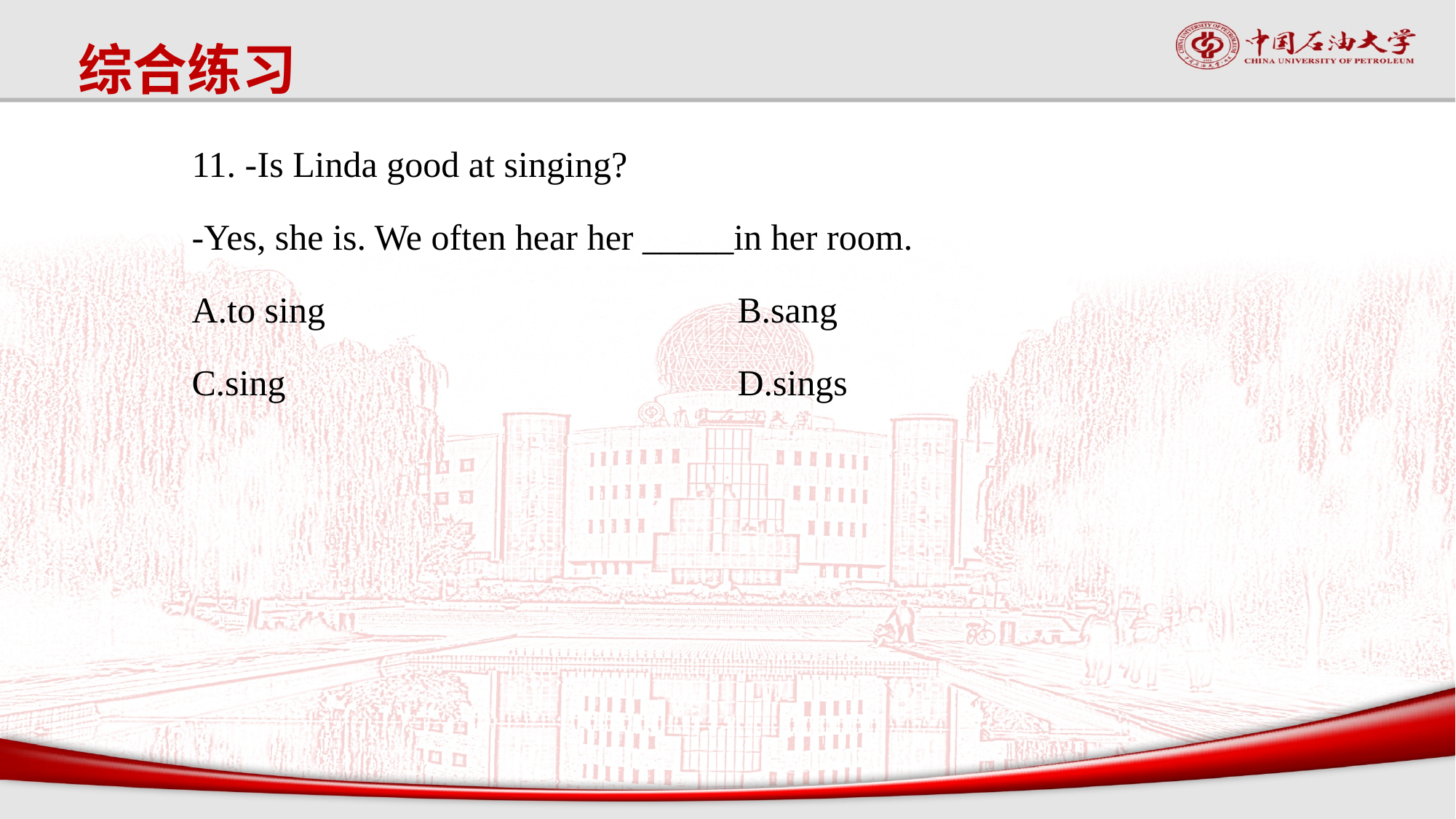

综合练习
#
11. -Is Linda good at singing?
-Yes, she is. We often hear her _____in her room.
A.to sing				B.sang
C.sing				            D.sings